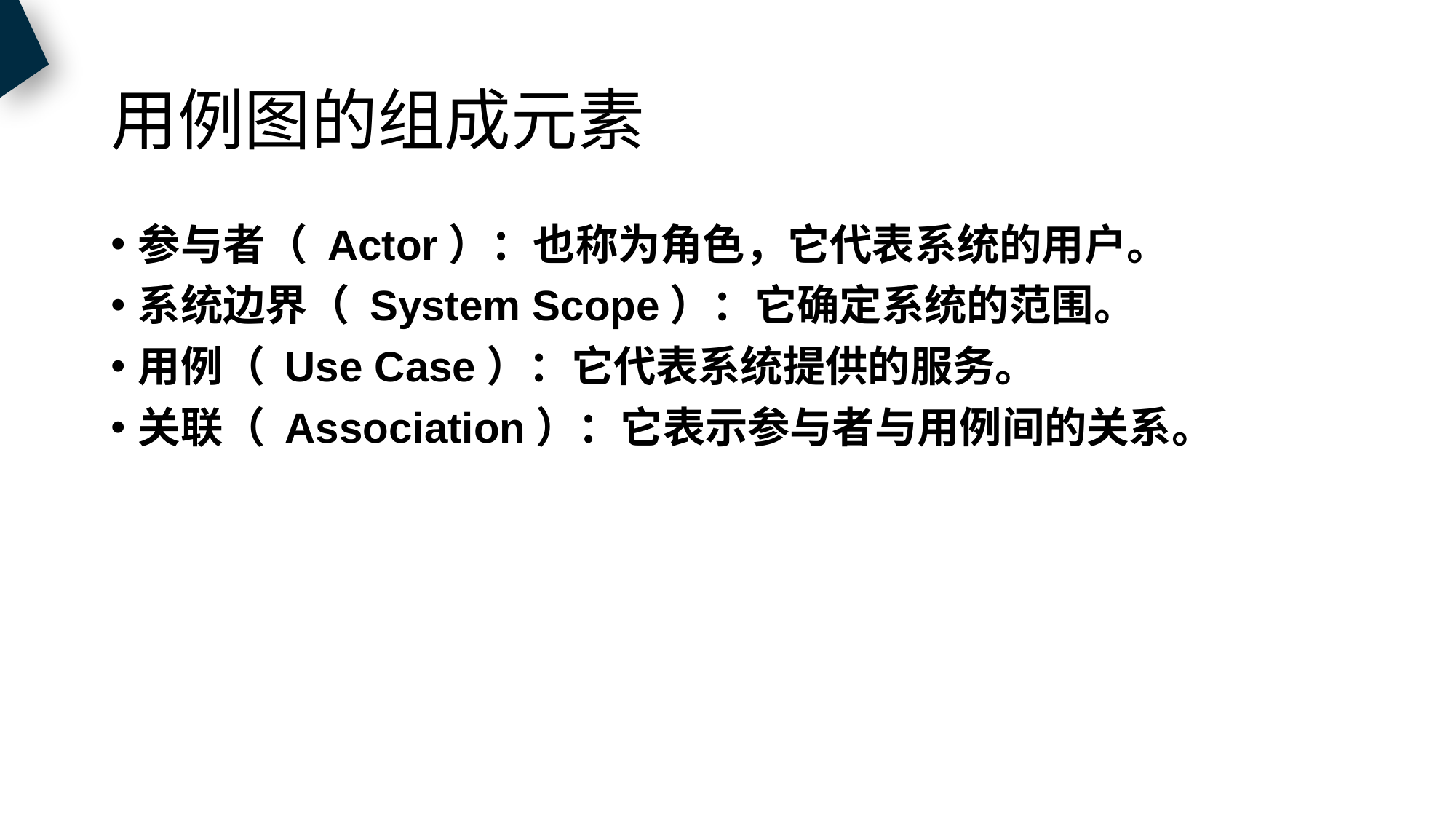

# 用例图的组成元素
参与者（ Actor）：也称为角色，它代表系统的用户。
系统边界（ System Scope）：它确定系统的范围。
用例（ Use Case）：它代表系统提供的服务。
关联（ Association）：它表示参与者与用例间的关系。